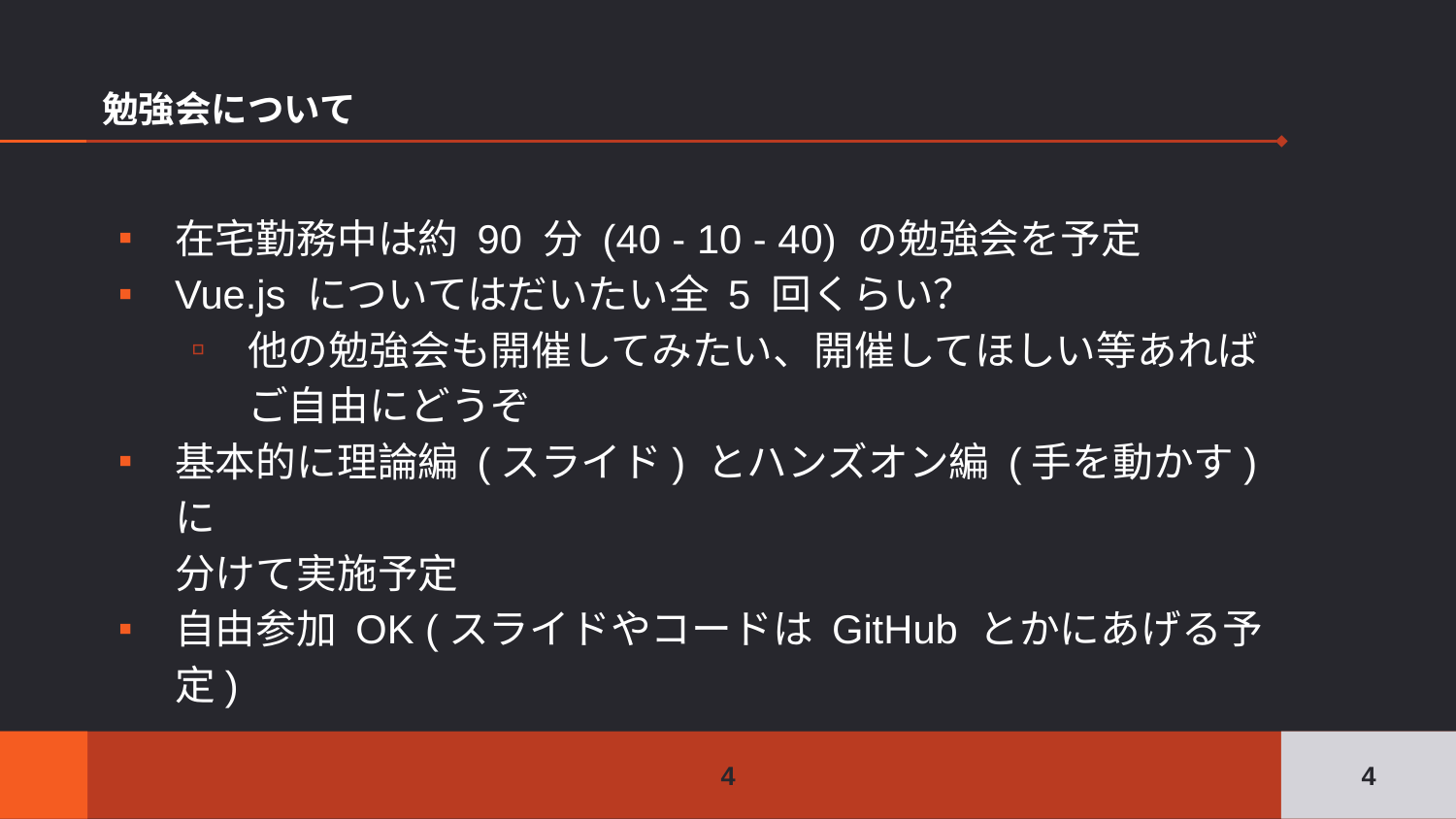

# 勉強会について
在宅勤務中は約 90 分 (40 - 10 - 40) の勉強会を予定
Vue.js についてはだいたい全 5 回くらい？
他の勉強会も開催してみたい、開催してほしい等あれば
ご自由にどうぞ
基本的に理論編 (スライド) とハンズオン編 (手を動かす)に
分けて実施予定
自由参加 OK (スライドやコードは GitHub とかにあげる予定)
4
4